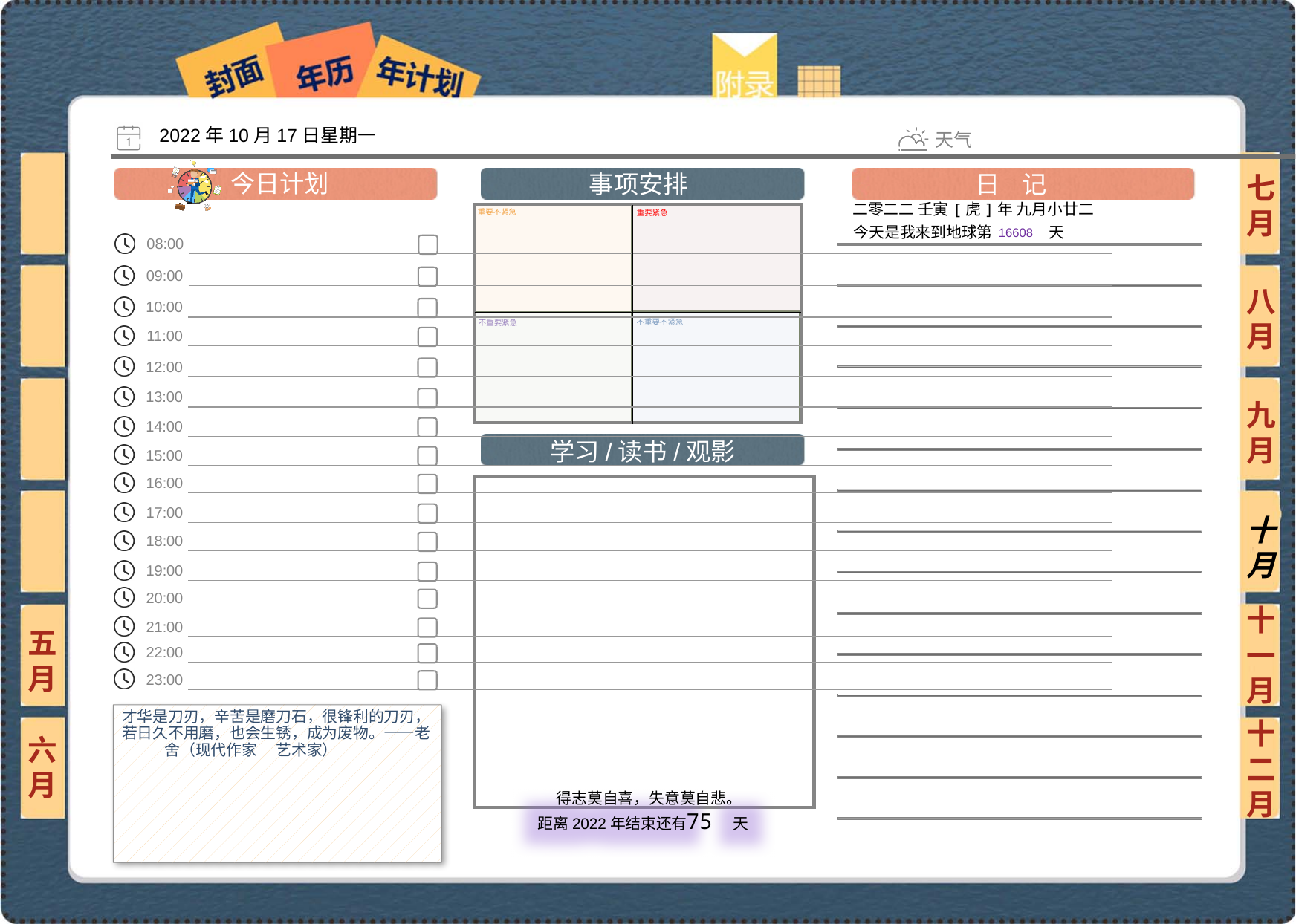

2022年10月17日星期一
七月
二零二二 壬寅[虎]年 九月小廿二
16608
八月
九月
十月
十一月
五月
才华是刀刃，辛苦是磨刀石，很锋利的刀刃，若日久不用磨，也会生锈，成为废物。——老舍（现代作家	艺术家）

六月
十二月
75
 得志莫自喜，失意莫自悲。